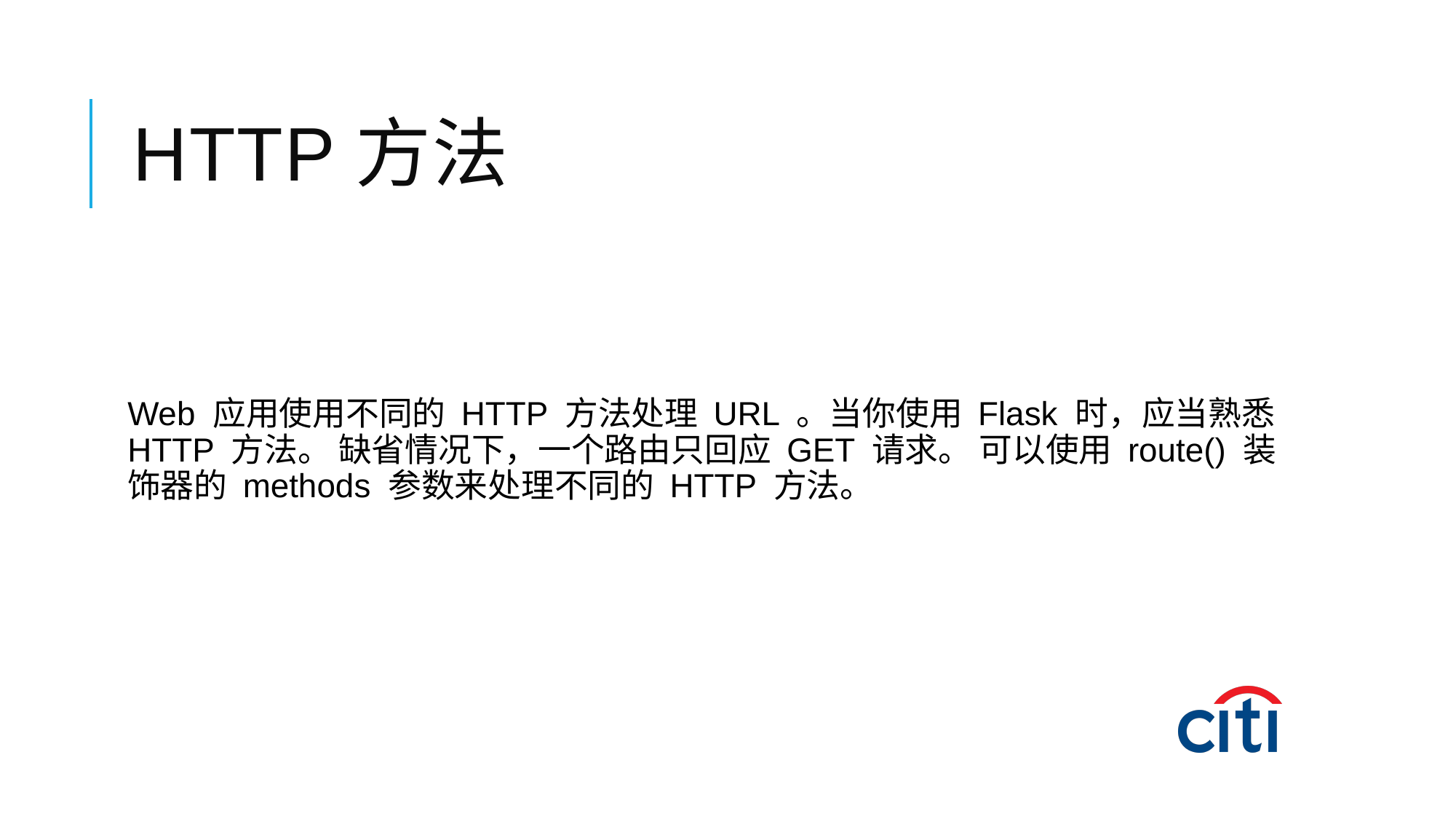

# HTTP方法

Web 应用使用不同的 HTTP 方法处理 URL 。当你使用 Flask 时，应当熟悉 HTTP 方法。 缺省情况下，一个路由只回应 GET 请求。 可以使用 route() 装饰器的 methods 参数来处理不同的 HTTP 方法。